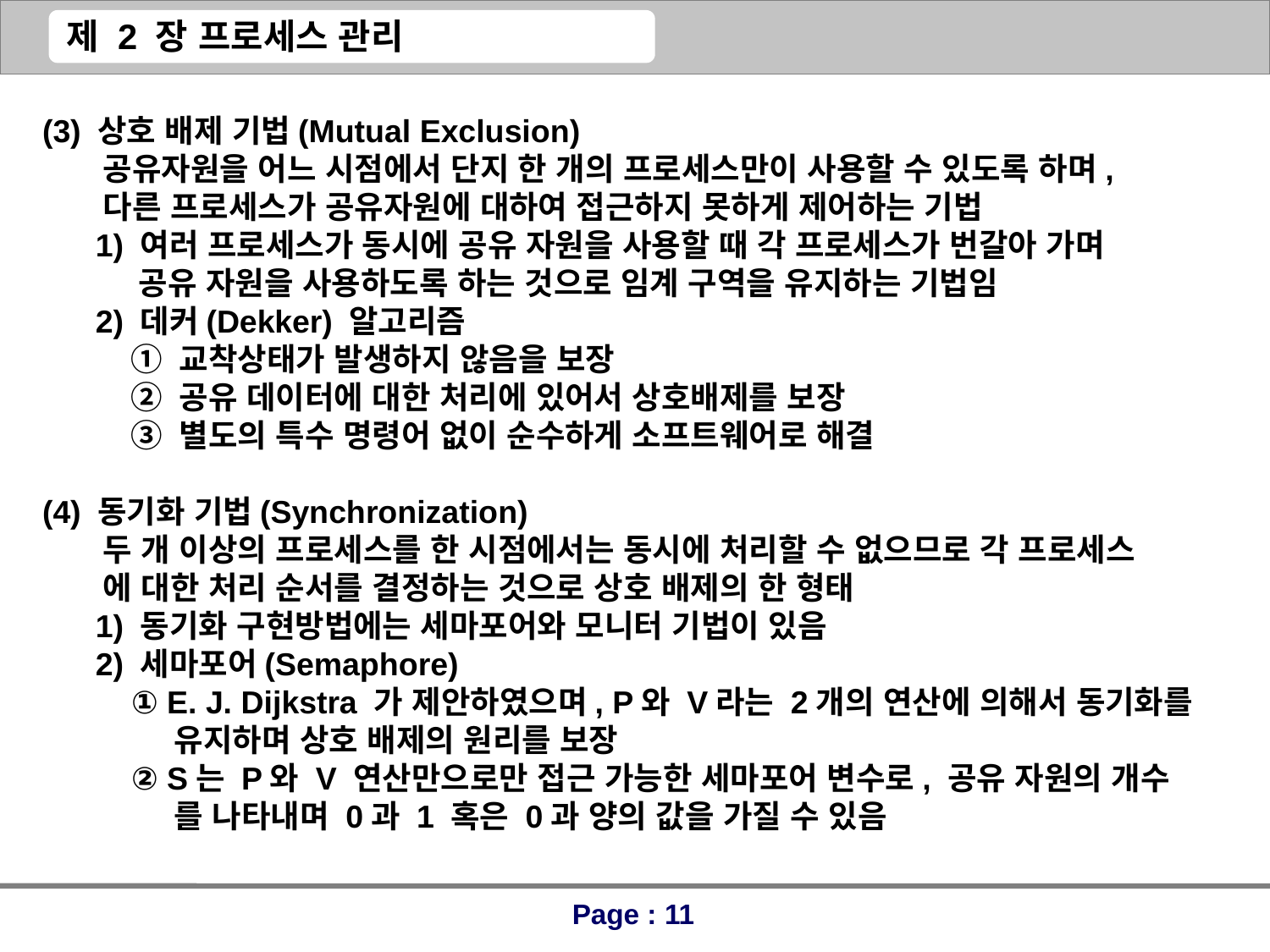

(3) 상호 배제 기법(Mutual Exclusion)
      공유자원을 어느 시점에서 단지 한 개의 프로세스만이 사용할 수 있도록 하며,
      다른 프로세스가 공유자원에 대하여 접근하지 못하게 제어하는 기법
      1) 여러 프로세스가 동시에 공유 자원을 사용할 때 각 프로세스가 번갈아 가며
          공유 자원을 사용하도록 하는 것으로 임계 구역을 유지하는 기법임
      2) 데커(Dekker) 알고리즘
          ① 교착상태가 발생하지 않음을 보장
          ② 공유 데이터에 대한 처리에 있어서 상호배제를 보장
          ③ 별도의 특수 명령어 없이 순수하게 소프트웨어로 해결

(4) 동기화 기법(Synchronization)
      두 개 이상의 프로세스를 한 시점에서는 동시에 처리할 수 없으므로 각 프로세스
      에 대한 처리 순서를 결정하는 것으로 상호 배제의 한 형태
      1) 동기화 구현방법에는 세마포어와 모니터 기법이 있음
      2) 세마포어(Semaphore)
          ① E. J. Dijkstra 가 제안하였으며, P와 V라는 2개의 연산에 의해서 동기화를
              유지하며 상호 배제의 원리를 보장
          ② S는 P와 V 연산만으로만 접근 가능한 세마포어 변수로, 공유 자원의 개수
              를 나타내며 0과 1 혹은 0과 양의 값을 가질 수 있음
Page : 11